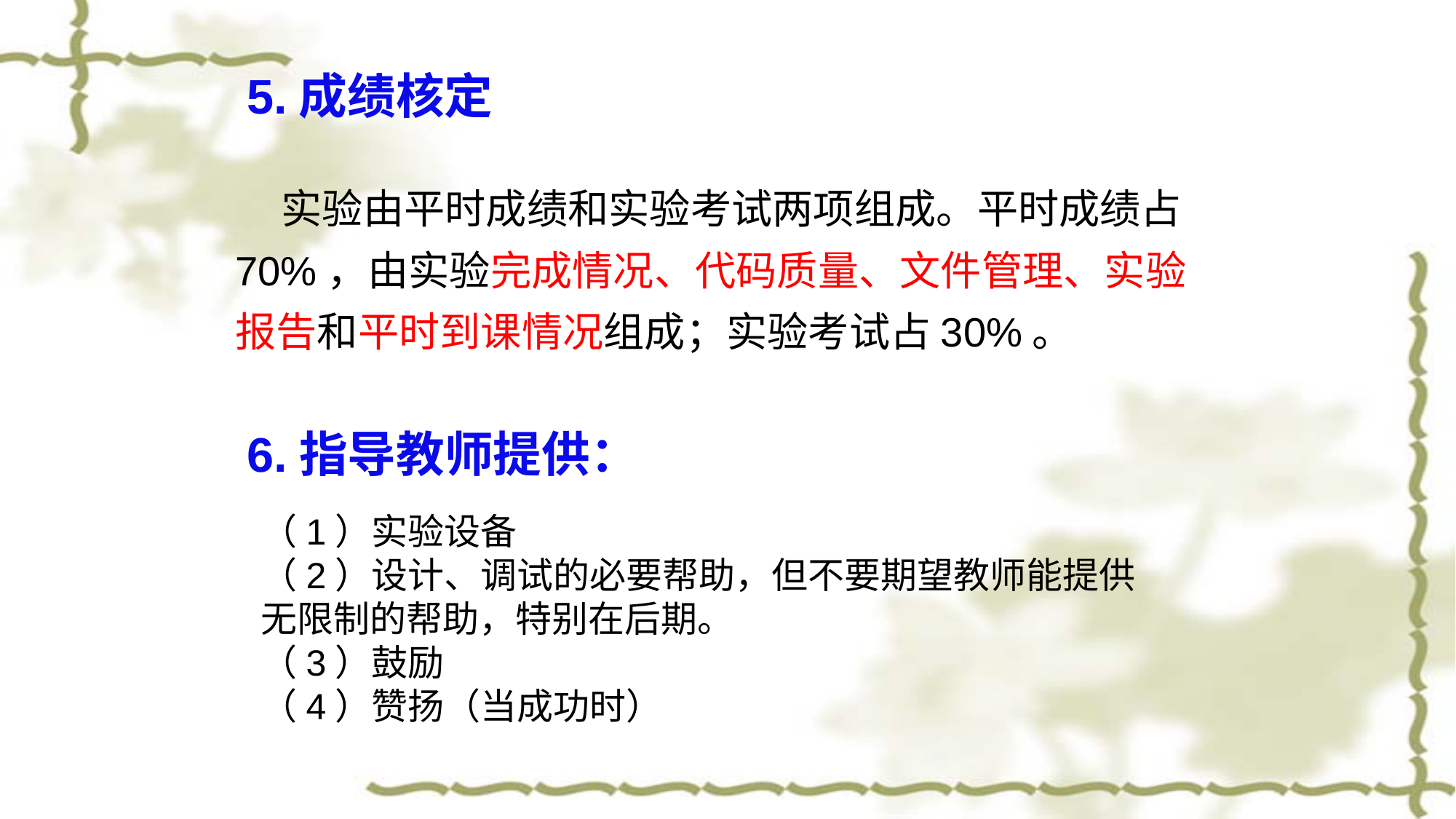

5.成绩核定
    实验由平时成绩和实验考试两项组成。平时成绩占70%，由实验完成情况、代码质量、文件管理、实验报告和平时到课情况组成；实验考试占30%。
6.指导教师提供：
（1）实验设备
（2）设计、调试的必要帮助，但不要期望教师能提供无限制的帮助，特别在后期。
（3）鼓励
（4）赞扬（当成功时）